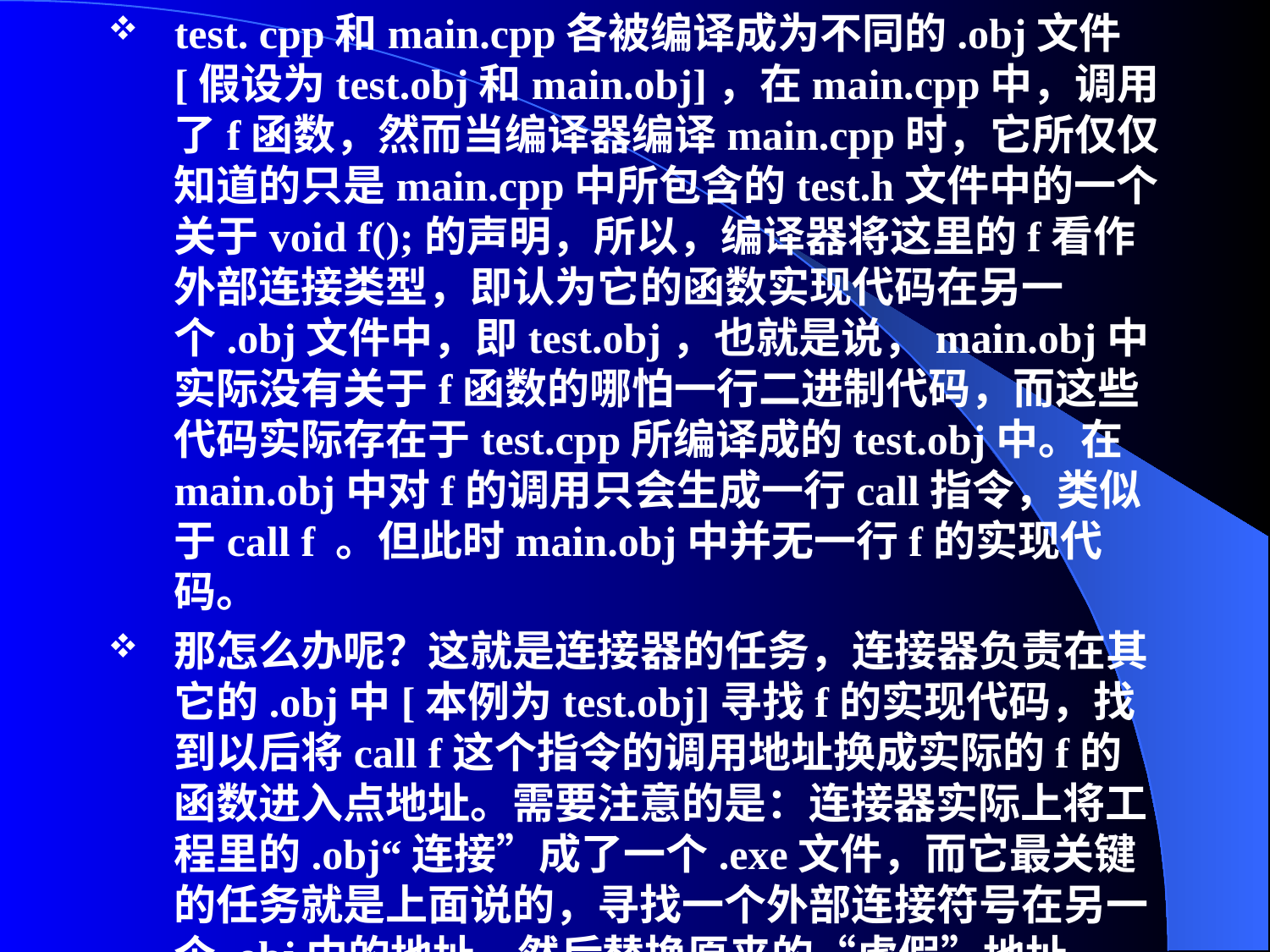

test. cpp和main.cpp各被编译成为不同的.obj文件[假设为test.obj和main.obj]，在main.cpp中，调用了f函数，然而当编译器编译main.cpp时，它所仅仅知道的只是main.cpp中所包含的test.h文件中的一个关于void f();的声明，所以，编译器将这里的f看作外部连接类型，即认为它的函数实现代码在另一个.obj文件中，即test.obj，也就是说，main.obj中实际没有关于f函数的哪怕一行二进制代码，而这些代码实际存在于test.cpp所编译成的test.obj中。在main.obj中对f的调用只会生成一行call指令，类似于call f 。但此时main.obj中并无一行f的实现代码。
那怎么办呢？这就是连接器的任务，连接器负责在其它的.obj中[本例为test.obj]寻找f的实现代码，找到以后将call f这个指令的调用地址换成实际的f的函数进入点地址。需要注意的是：连接器实际上将工程里的.obj“连接”成了一个.exe文件，而它最关键的任务就是上面说的，寻找一个外部连接符号在另一个.obj中的地址，然后替换原来的“虚假”地址。